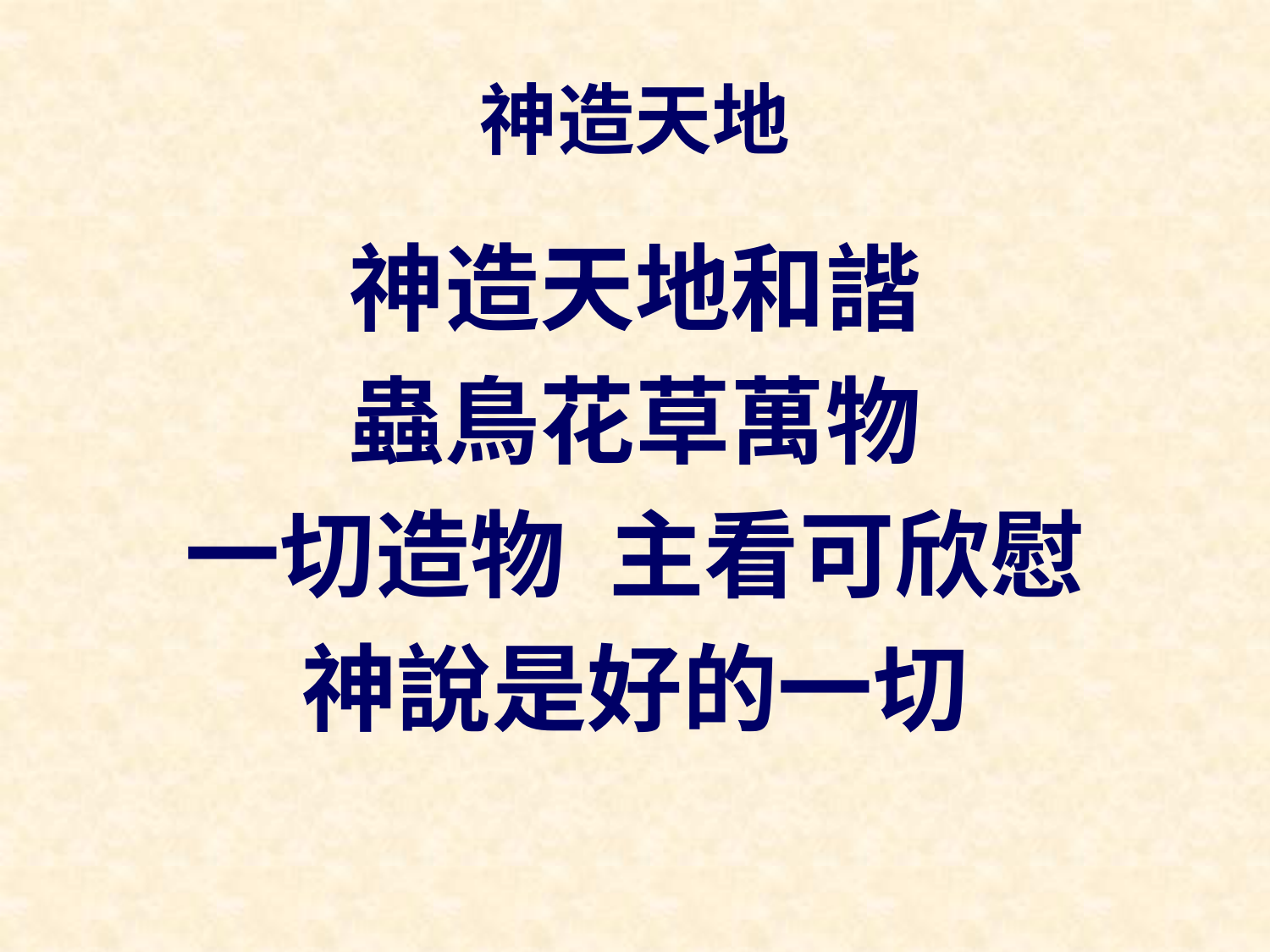

# 神造天地
神造天地和諧
蟲鳥花草萬物
一切造物  主看可欣慰
神說是好的一切